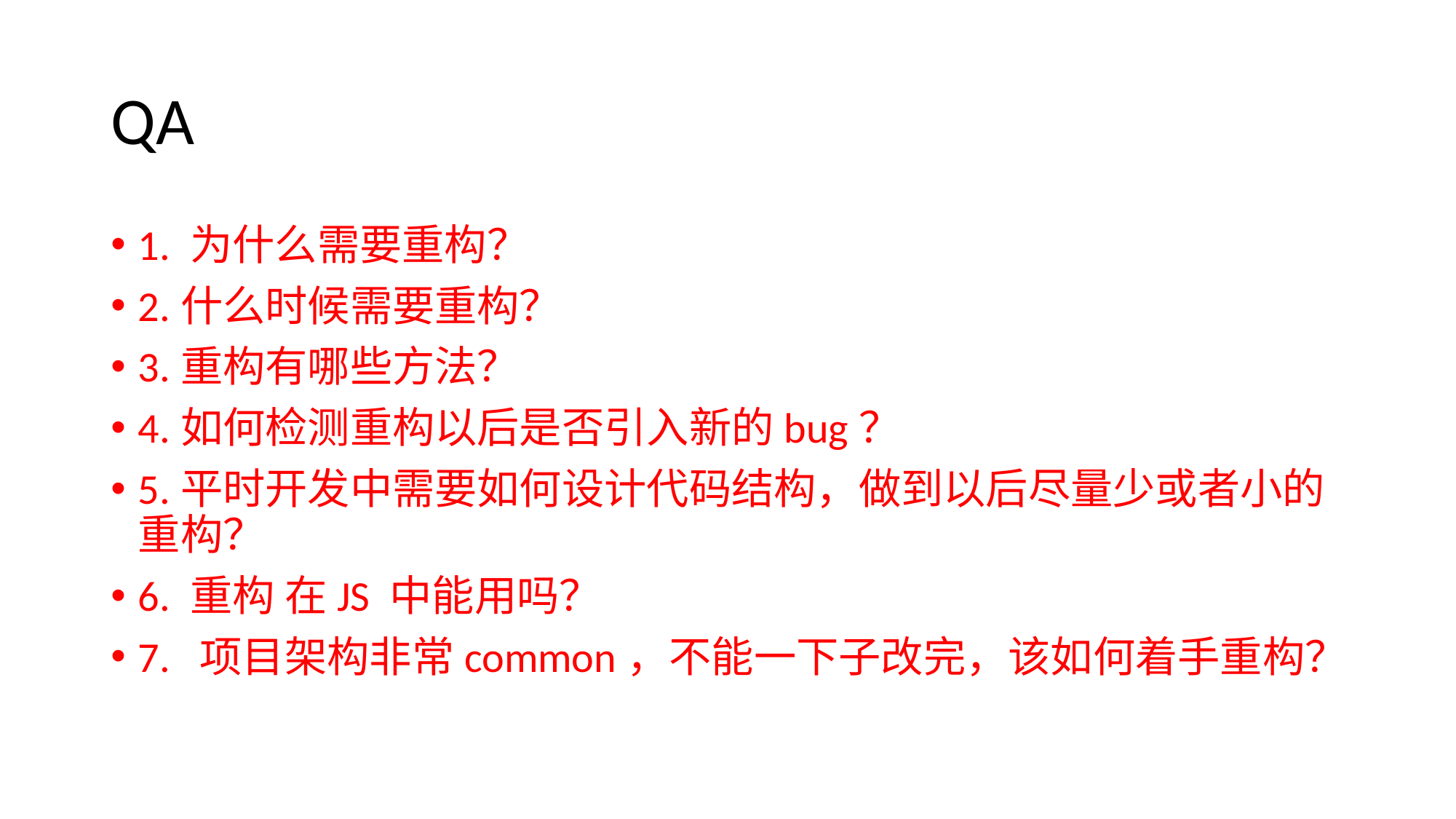

# QA
1. 为什么需要重构？
2.什么时候需要重构？
3.重构有哪些方法？
4.如何检测重构以后是否引入新的bug？
5.平时开发中需要如何设计代码结构，做到以后尽量少或者小的重构？
6. 重构 在JS 中能用吗？
7.  项目架构非常common，不能一下子改完，该如何着手重构？